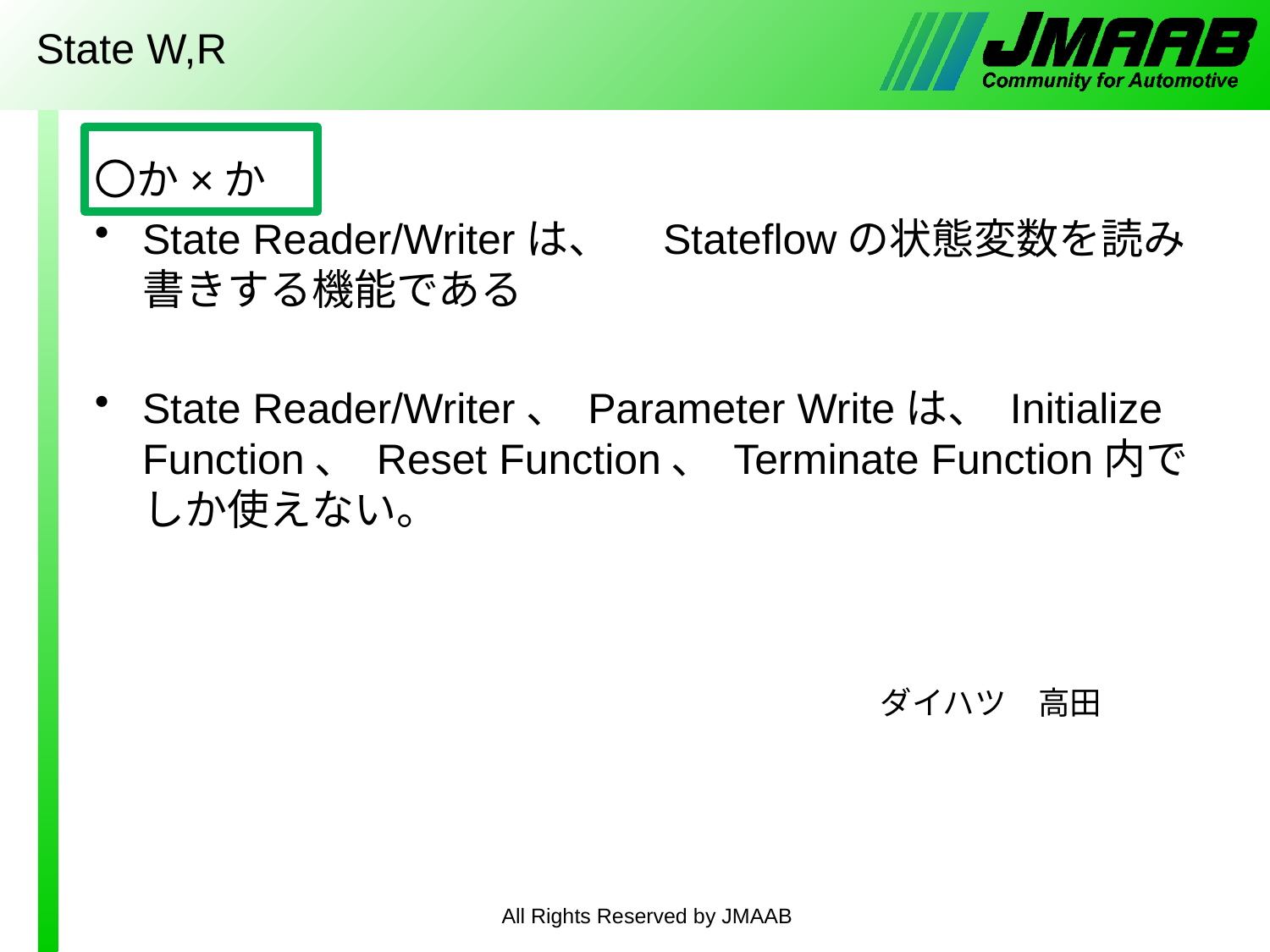

# State W,R

〇か×か
State Reader/Writerは、　Stateflowの状態変数を読み書きする機能である

State Reader/Writer、 Parameter Writeは、 Initialize Function、 Reset Function、 Terminate Function内でしか使えない。

ダイハツ　高田